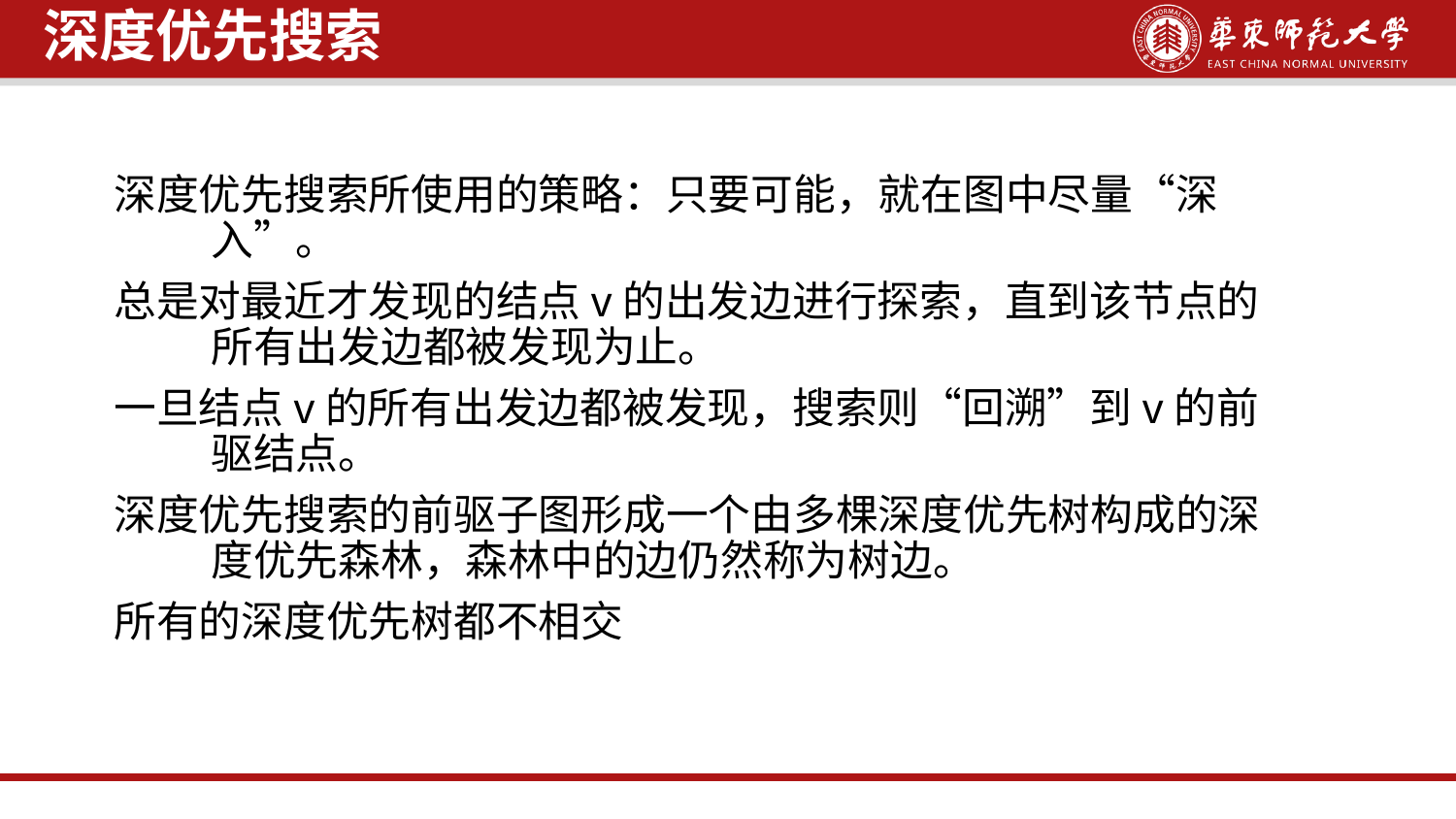

深度优先搜索
深度优先搜索所使用的策略：只要可能，就在图中尽量“深入”。
总是对最近才发现的结点v的出发边进行探索，直到该节点的所有出发边都被发现为止。
一旦结点v的所有出发边都被发现，搜索则“回溯”到v的前驱结点。
深度优先搜索的前驱子图形成一个由多棵深度优先树构成的深度优先森林，森林中的边仍然称为树边。
所有的深度优先树都不相交